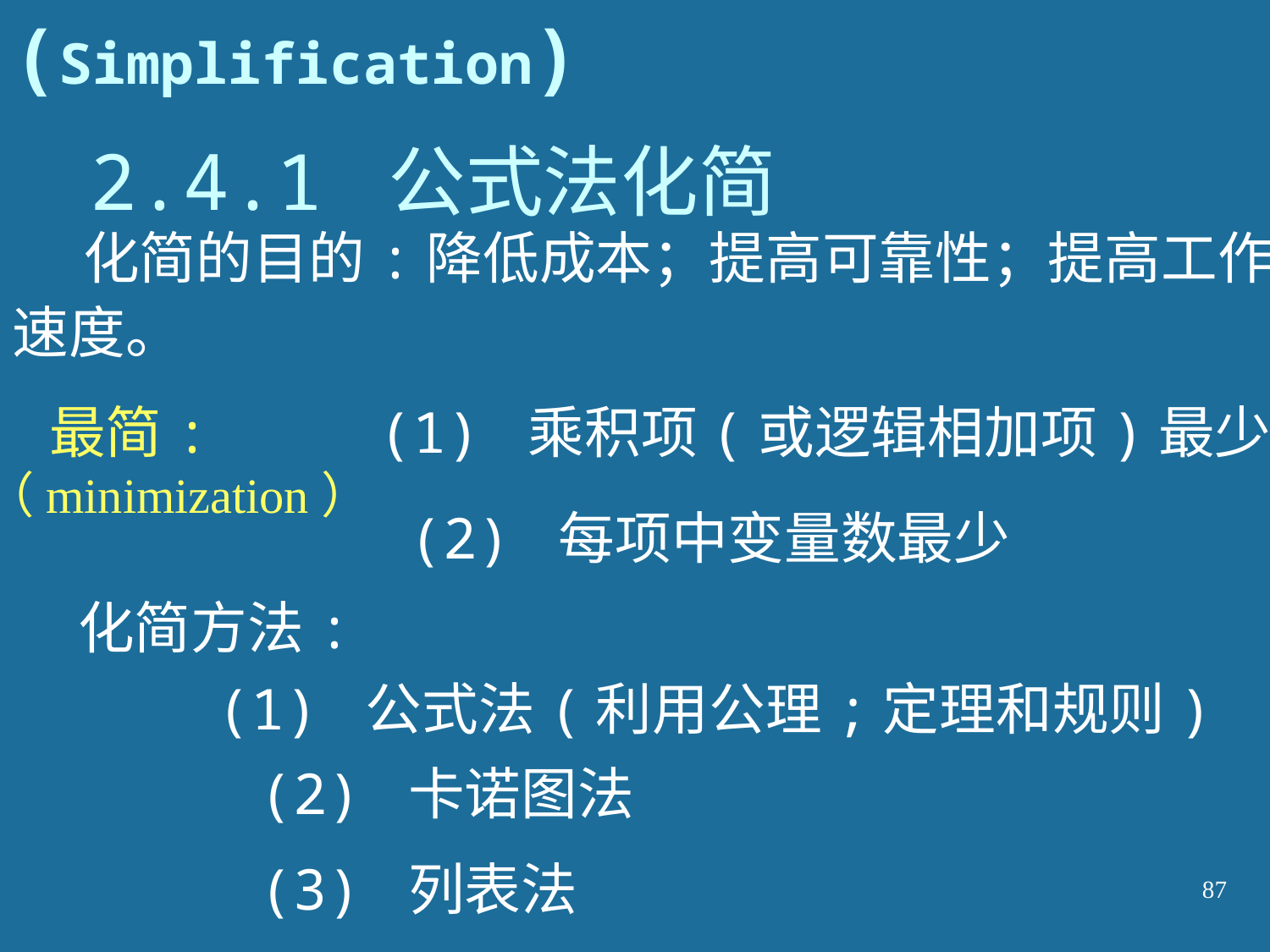

2.4 逻辑函数化简(Simplification)
# 2.4.1 公式法化简
化简的目的:降低成本；提高可靠性；提高工作
速度。
    最简:     (1) 乘积项(或逻辑相加项)最少。
（minimization）
(2) 每项中变量数最少
化简方法:
(1) 公式法(利用公理;定理和规则)
(2) 卡诺图法
(3) 列表法
87